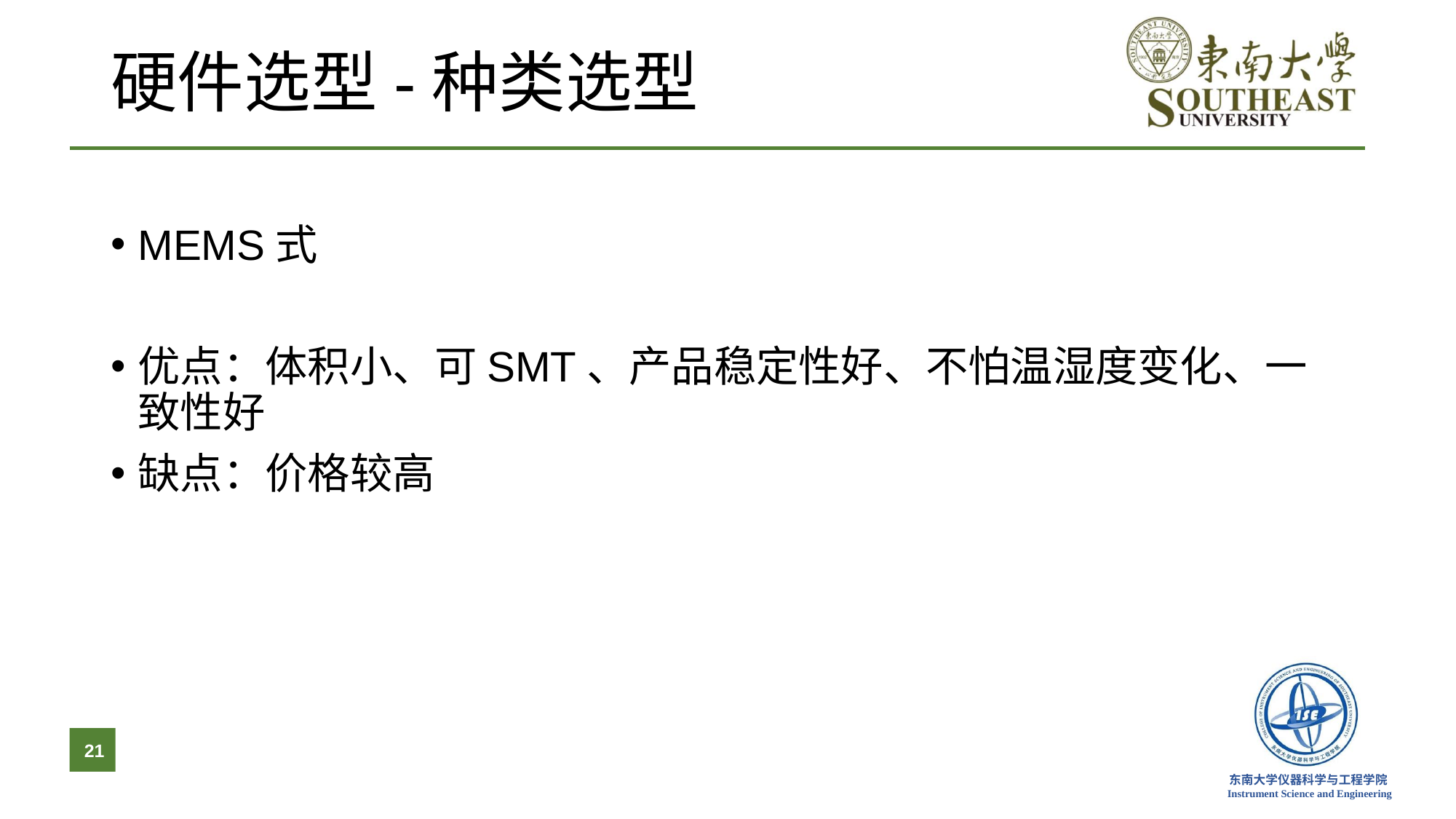

# 硬件选型-种类选型
MEMS式

优点：体积小、可SMT、产品稳定性好、不怕温湿度变化、一致性好
缺点：价格较高

21